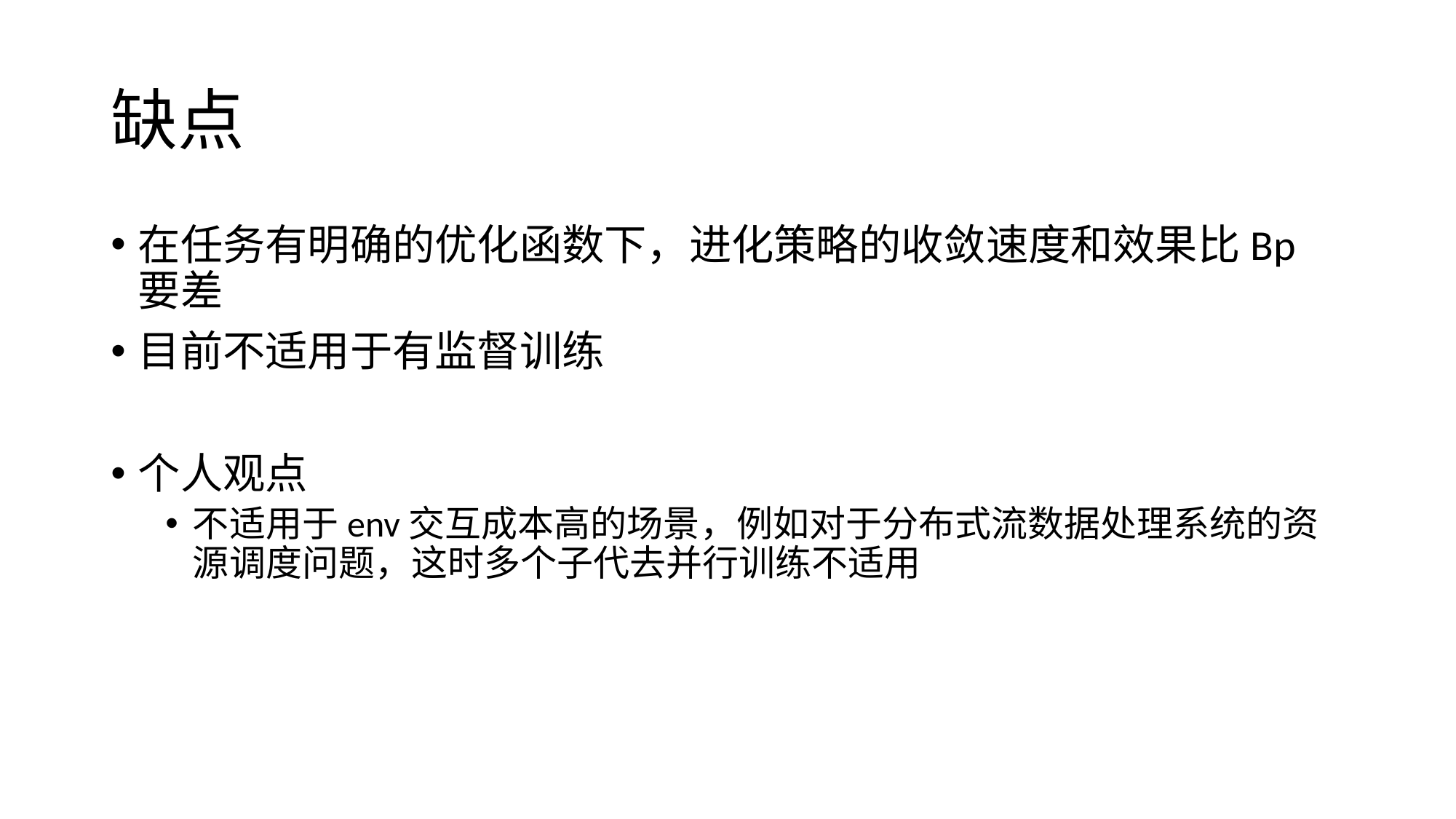

# 缺点
在任务有明确的优化函数下，进化策略的收敛速度和效果比Bp要差
目前不适用于有监督训练

个人观点
不适用于env交互成本高的场景，例如对于分布式流数据处理系统的资源调度问题，这时多个子代去并行训练不适用